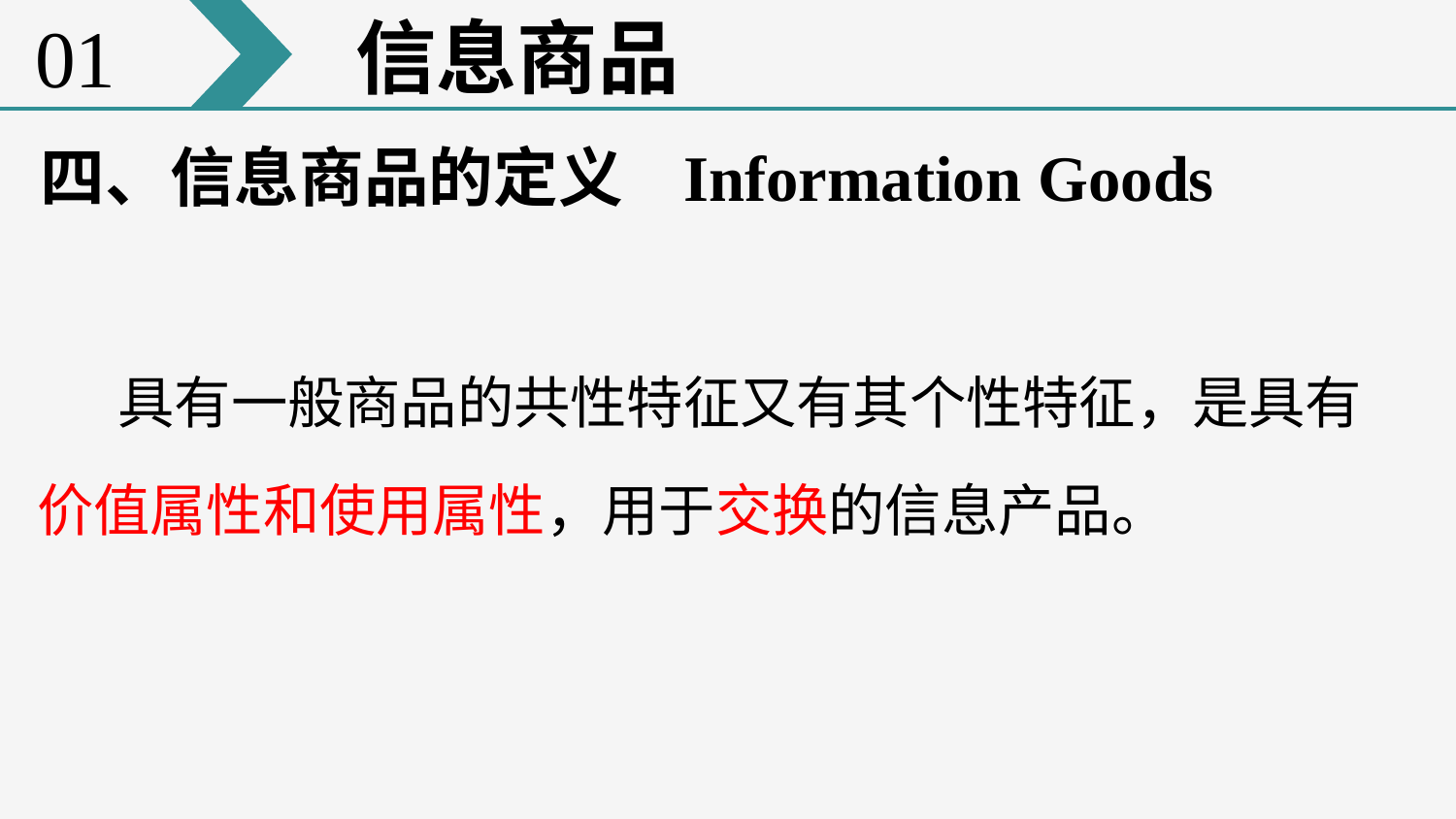

01
 信息商品
四、信息商品的定义   Information Goods
   具有一般商品的共性特征又有其个性特征，是具有价值属性和使用属性，用于交换的信息产品。